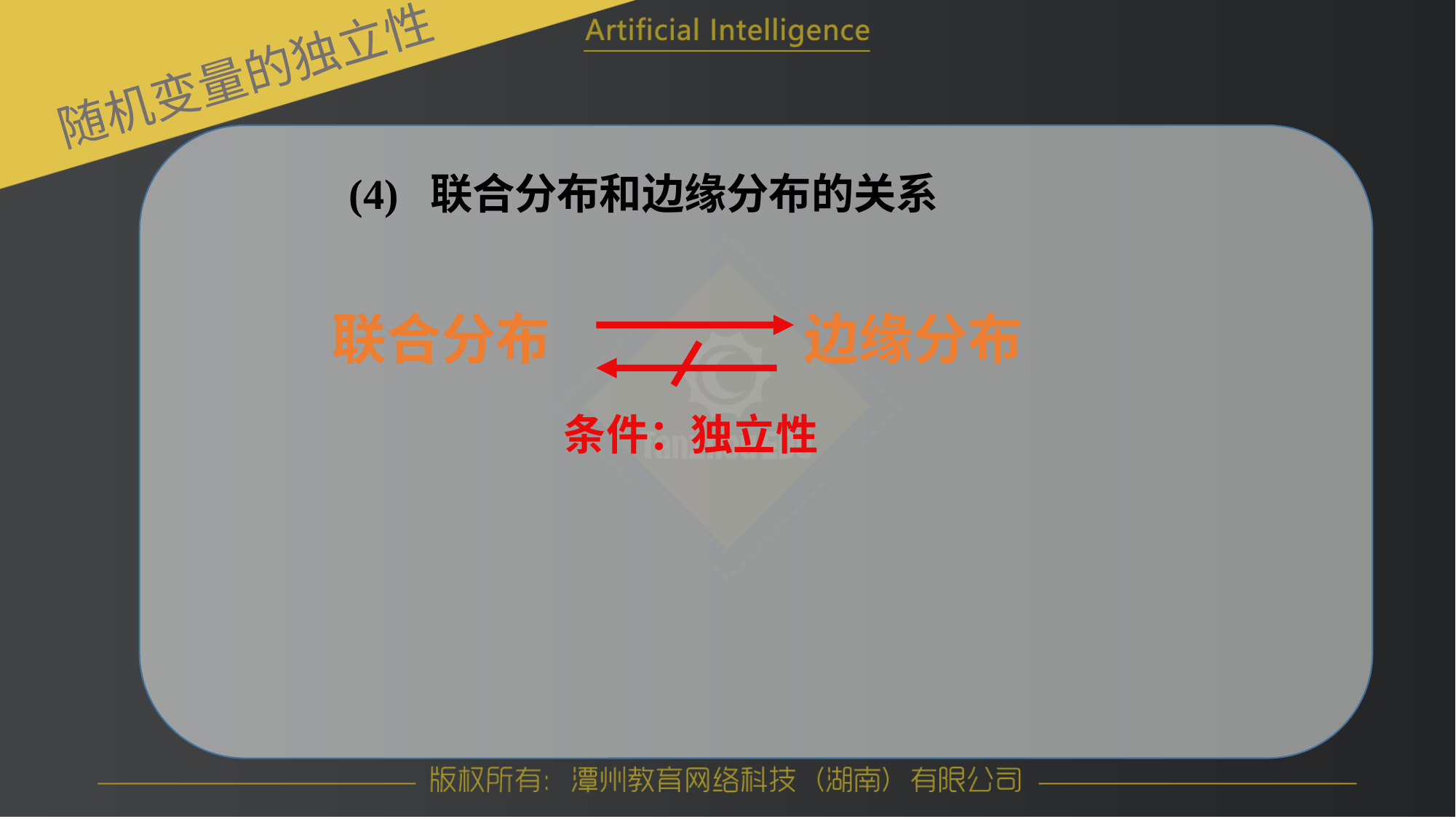

随机变量的独立性

(4)  联合分布和边缘分布的关系
联合分布
边缘分布

条件：独立性